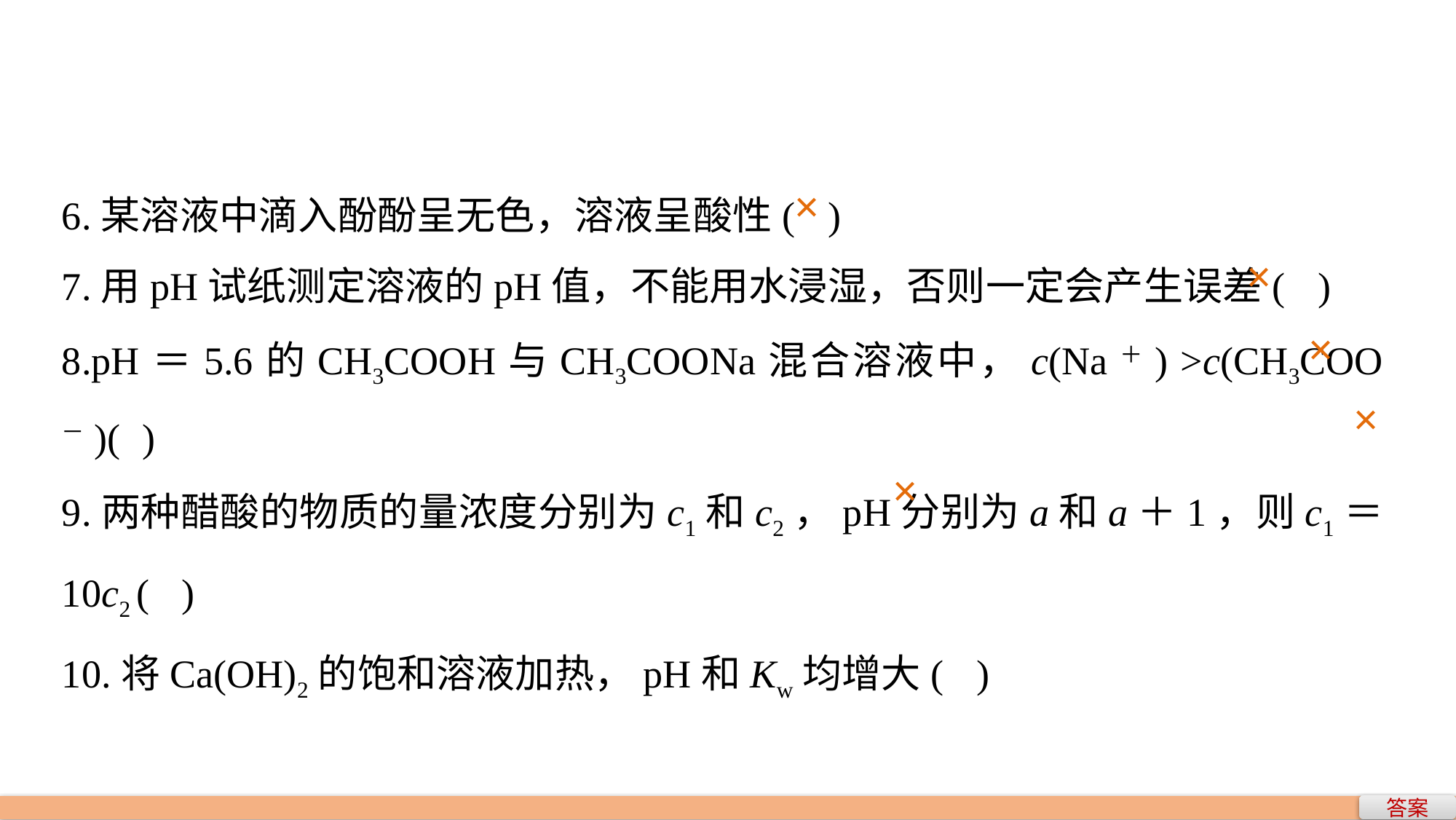

6.某溶液中滴入酚酚呈无色，溶液呈酸性(   )
7.用pH试纸测定溶液的pH值，不能用水浸湿，否则一定会产生误差(   )
8.pH＝5.6的CH3COOH与CH3COONa混合溶液中，c(Na＋) >c(CH3COO－)(  )
9.两种醋酸的物质的量浓度分别为c1和c2，pH分别为a和a＋1，则c1＝10c2 (   )
10.将Ca(OH)2的饱和溶液加热，pH和Kw均增大(   )
×
×
×
×
×
答案